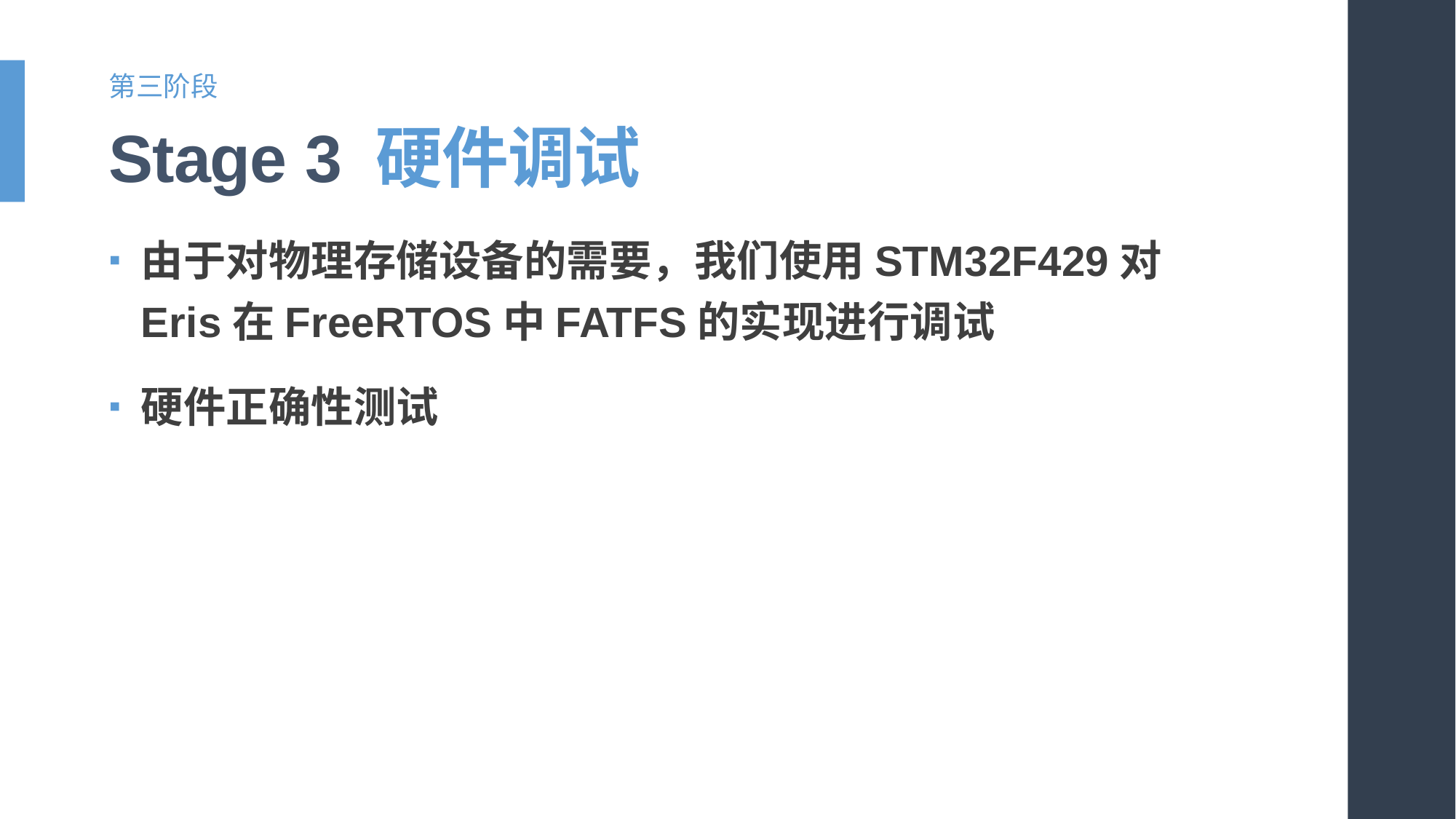

第三阶段
# Stage 3 硬件调试
由于对物理存储设备的需要，我们使用STM32F429对Eris在FreeRTOS中FATFS的实现进行调试
硬件正确性测试